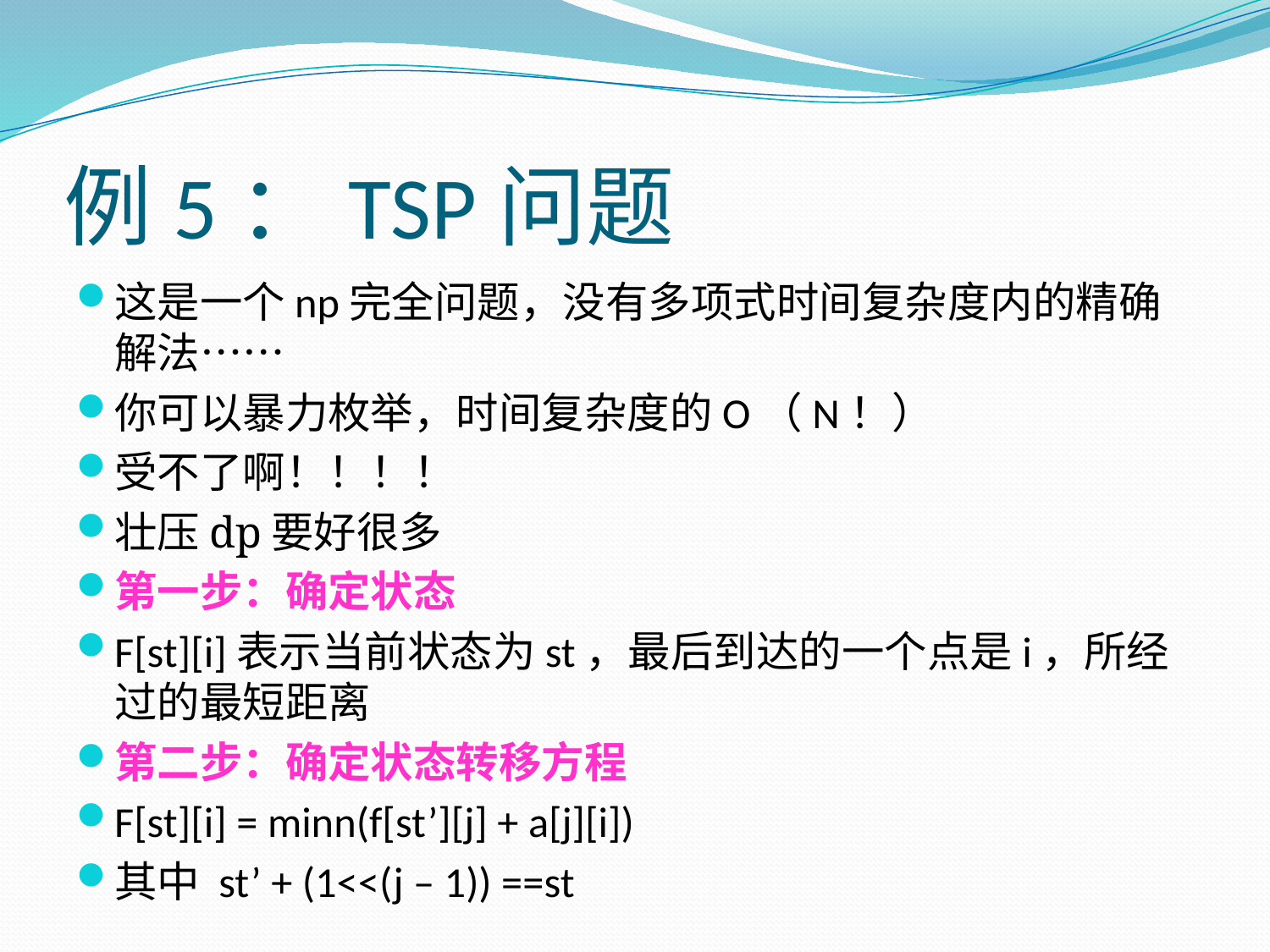

# 例5：TSP问题
这是一个np完全问题，没有多项式时间复杂度内的精确解法……
你可以暴力枚举，时间复杂度的O（N！）
受不了啊！！！！
壮压dp要好很多
第一步：确定状态
F[st][i]表示当前状态为st，最后到达的一个点是i，所经过的最短距离
第二步：确定状态转移方程
F[st][i] = minn(f[st’][j] + a[j][i])
其中 st’ + (1<<(j – 1)) ==st